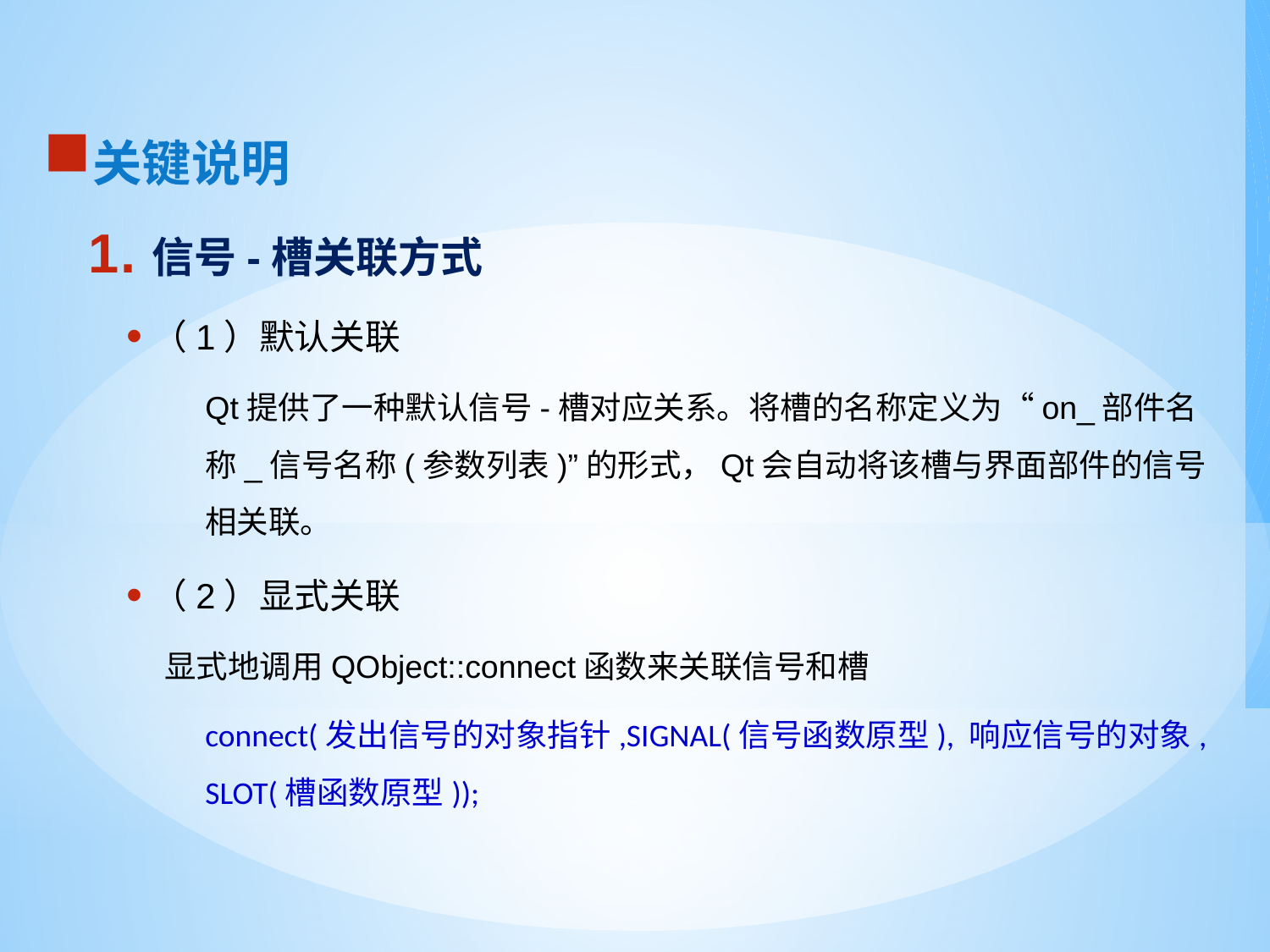

关键说明
信号-槽关联方式
（1）默认关联
Qt提供了一种默认信号-槽对应关系。将槽的名称定义为“on_部件名称_信号名称(参数列表)”的形式，Qt会自动将该槽与界面部件的信号相关联。
（2）显式关联
显式地调用QObject::connect函数来关联信号和槽
connect(发出信号的对象指针,SIGNAL(信号函数原型), 响应信号的对象, SLOT(槽函数原型));